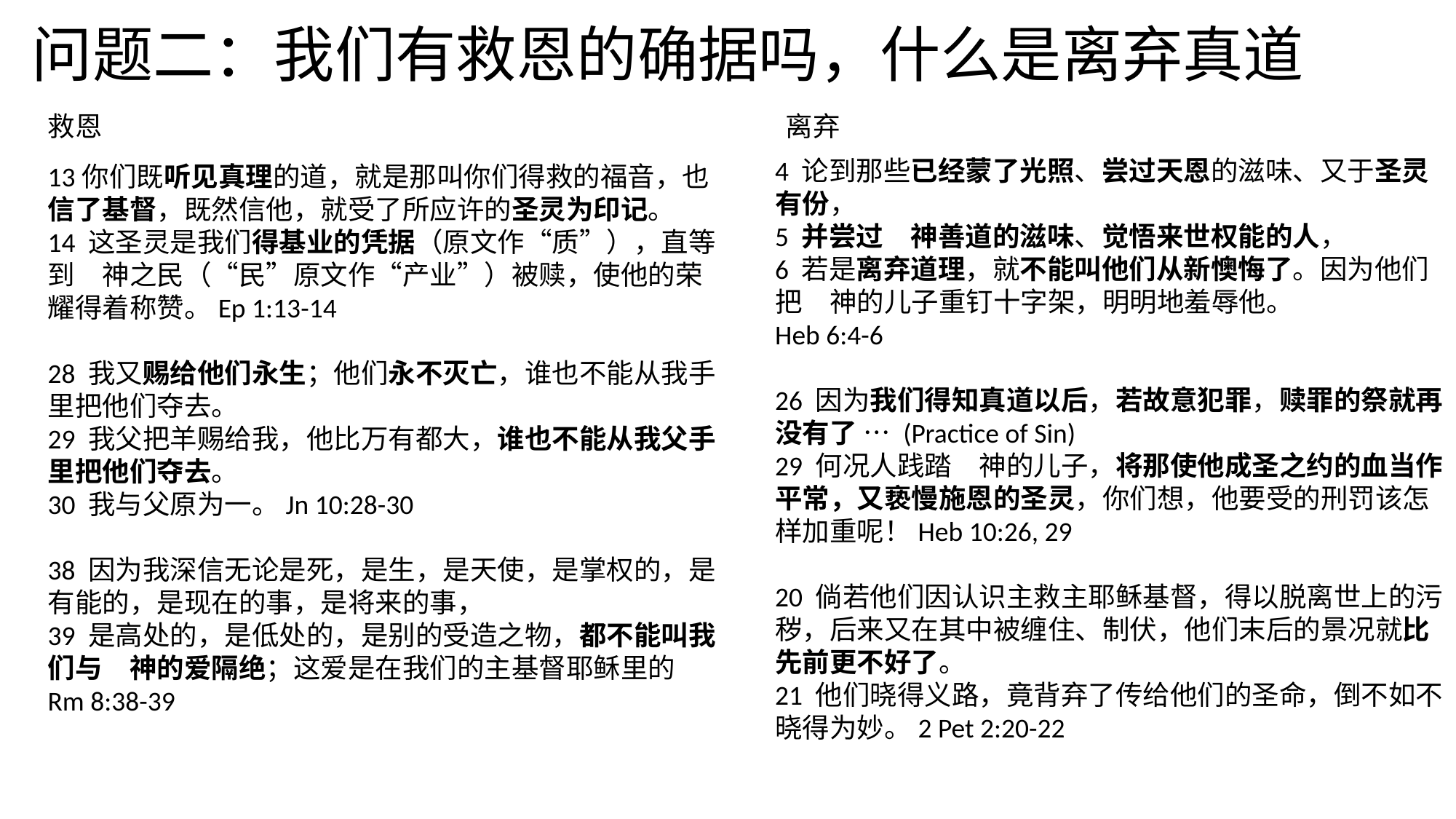

# 问题二：我们有救恩的确据吗，什么是离弃真道
救恩
离弃
4 论到那些已经蒙了光照、尝过天恩的滋味、又于圣灵有份，
5 并尝过　神善道的滋味、觉悟来世权能的人，
6 若是离弃道理，就不能叫他们从新懊悔了。因为他们把　神的儿子重钉十字架，明明地羞辱他。
Heb 6:4-6

‪‪26 因为我们得知真道以后，若故意犯罪，赎罪的祭就再没有了 … (Practice of Sin)
29 何况人践踏　神的儿子，将那使他成圣之约的血当作平常，又亵慢施恩的圣灵，你们想，他要受的刑罚该怎样加重呢！Heb 10:26, 29
‪
‪20 倘若他们因认识主救主耶稣基督，得以脱离世上的污秽，后来又在其中被缠住、制伏，他们末后的景况就比先前更不好了。
21 他们晓得义路，竟背弃了传给他们的圣命，倒不如不晓得为妙。2 Pet 2:20-22
13你们既听见真理的道，就是那叫你们得救的福音，也信了基督，既然信他，就受了所应许的圣灵为印记。
14 这圣灵是我们得基业的凭据（原文作“质”），直等到　神之民（“民”原文作“产业”）被赎，使他的荣耀得着称赞。Ep 1:13-14

‪28 我又赐给他们永生；他们永不灭亡，谁也不能从我手里把他们夺去。
29 我父把羊赐给我，他比万有都大，谁也不能从我父手里把他们夺去。
30 我与父原为一。Jn 10:28-30

‪38 因为我深信无论是死，是生，是天使，是掌权的，是有能的，是现在的事，是将来的事，
39 是高处的，是低处的，是别的受造之物，都不能叫我们与　神的爱隔绝；这爱是在我们的主基督耶稣里的
Rm 8:38-39